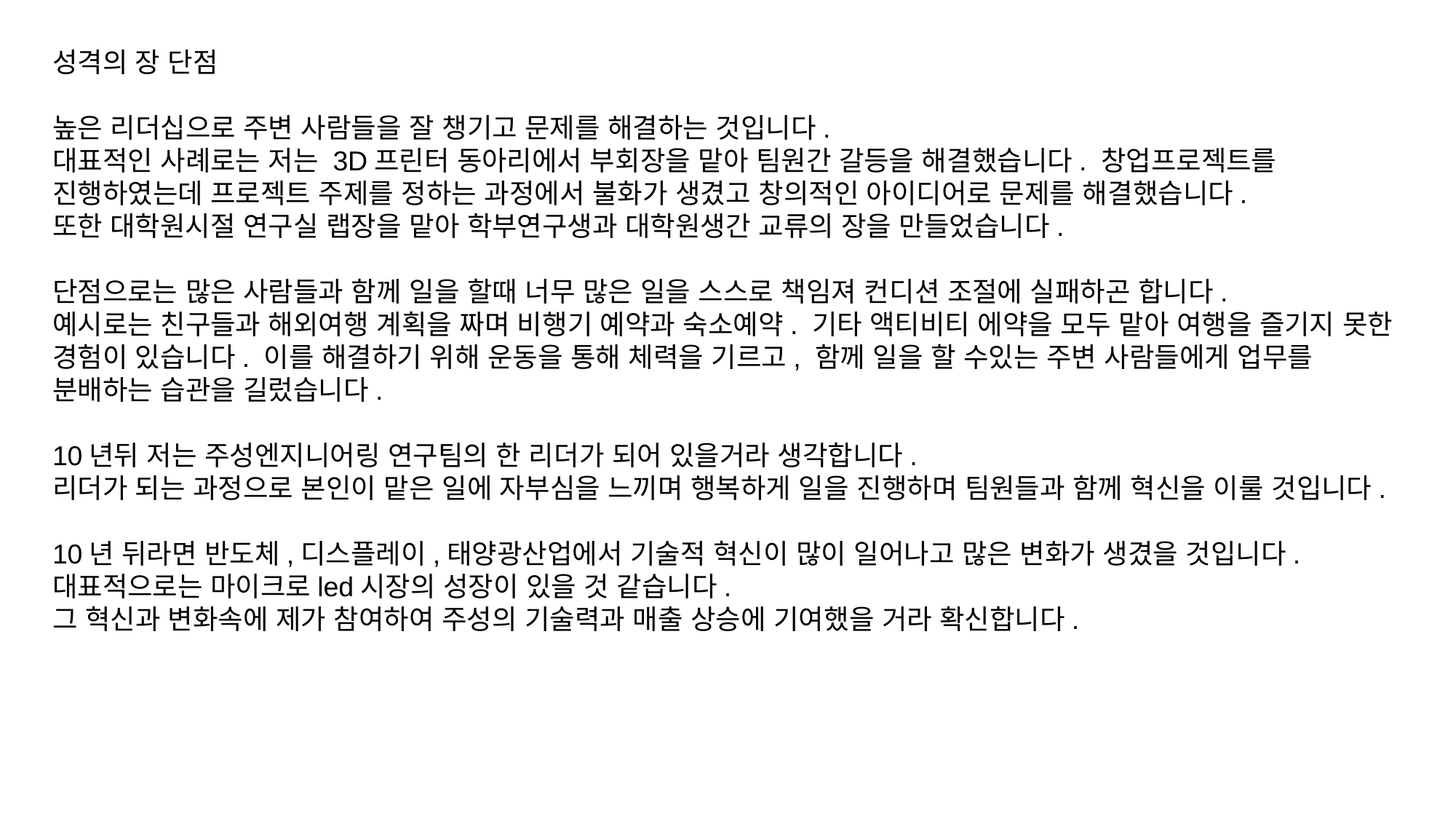

성격의 장 단점

높은 리더십으로 주변 사람들을 잘 챙기고 문제를 해결하는 것입니다.
대표적인 사례로는 저는 3D프린터 동아리에서 부회장을 맡아 팀원간 갈등을 해결했습니다. 창업프로젝트를 진행하였는데 프로젝트 주제를 정하는 과정에서 불화가 생겼고 창의적인 아이디어로 문제를 해결했습니다.
또한 대학원시절 연구실 랩장을 맡아 학부연구생과 대학원생간 교류의 장을 만들었습니다.

단점으로는 많은 사람들과 함께 일을 할때 너무 많은 일을 스스로 책임져 컨디션 조절에 실패하곤 합니다.
예시로는 친구들과 해외여행 계획을 짜며 비행기 예약과 숙소예약. 기타 액티비티 에약을 모두 맡아 여행을 즐기지 못한 경험이 있습니다. 이를 해결하기 위해 운동을 통해 체력을 기르고, 함께 일을 할 수있는 주변 사람들에게 업무를 분배하는 습관을 길렀습니다.

10년뒤 저는 주성엔지니어링 연구팀의 한 리더가 되어 있을거라 생각합니다.
리더가 되는 과정으로 본인이 맡은 일에 자부심을 느끼며 행복하게 일을 진행하며 팀원들과 함께 혁신을 이룰 것입니다.

10년 뒤라면 반도체,디스플레이,태양광산업에서 기술적 혁신이 많이 일어나고 많은 변화가 생겼을 것입니다. 대표적으로는 마이크로led시장의 성장이 있을 것 같습니다.
그 혁신과 변화속에 제가 참여하여 주성의 기술력과 매출 상승에 기여했을 거라 확신합니다.